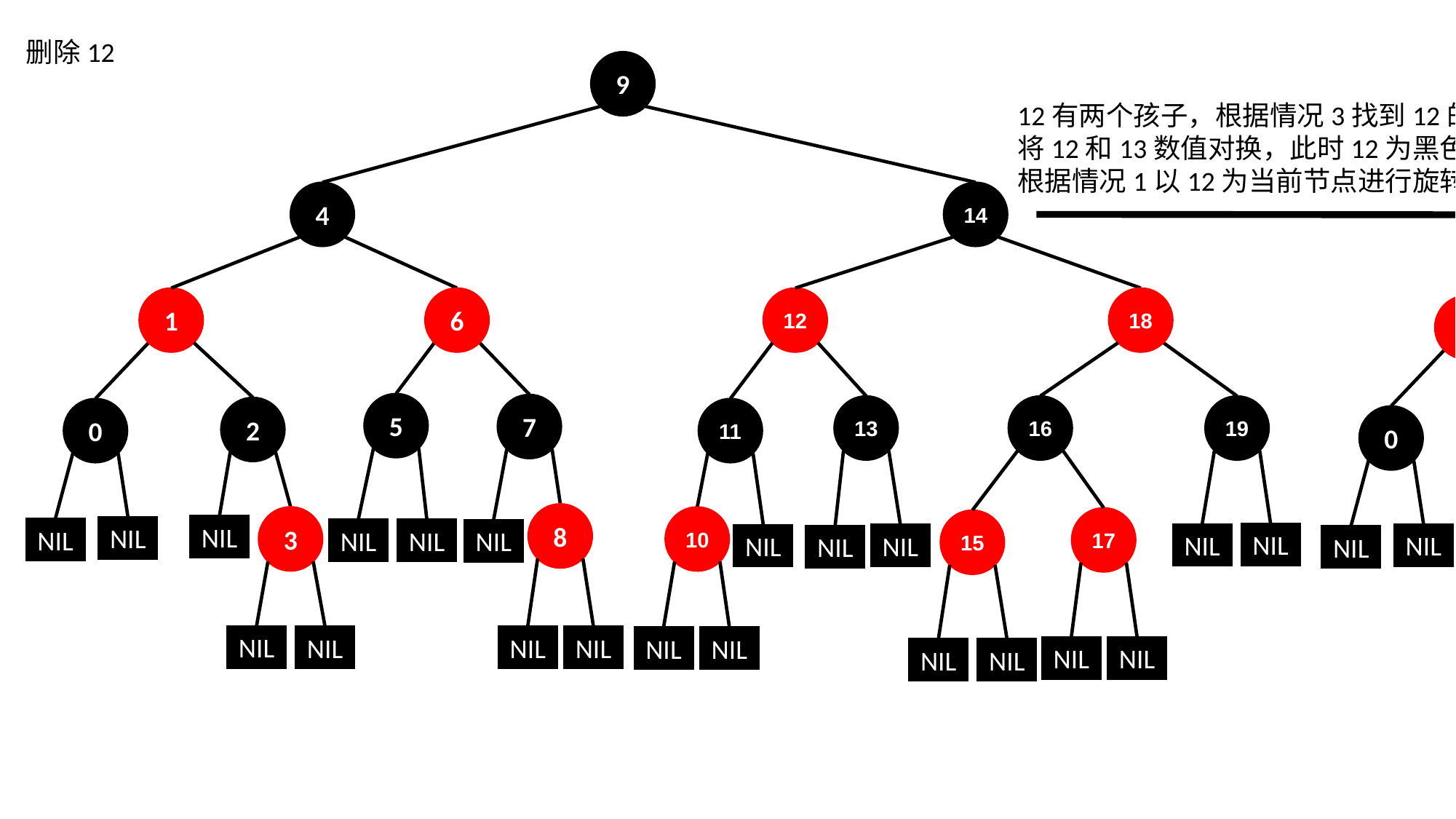

删除12
9
9
9
12有两个孩子，根据情况3找到12的后继是13，
将12和13数值对换，此时12为黑色且没有孩子，
根据情况1以12为当前节点进行旋转调色。
此时12为黑色，其兄弟11为黑色，且12的远侄10为红色
满足情况E：将11设为13的颜色，将13和10设为黑色，
并对13进行右旋，最后删除12
4
14
4
14
4
14
1
6
12
18
1
6
13
18
1
6
18
11
5
7
13
16
19
2
0
11
5
7
12
16
19
2
5
13
10
7
0
11
16
19
2
0
8
3
10
17
15
8
3
10
17
8
NIL
NIL
15
3
NIL
NIL
17
NIL
NIL
15
NIL
NIL
NIL
NIL
NIL
NIL
NIL
NIL
NIL
NIL
NIL
NIL
NIL
NIL
NIL
NIL
NIL
NIL
NIL
NIL
NIL
NIL
NIL
NIL
NIL
NIL
NIL
NIL
NIL
NIL
NIL
NIL
NIL
NIL
NIL
NIL
NIL
NIL
NIL
NIL
NIL
NIL
NIL
NIL
NIL
NIL
NIL
NIL
NIL
NIL
NIL
NIL
NIL
NIL
NIL
NIL